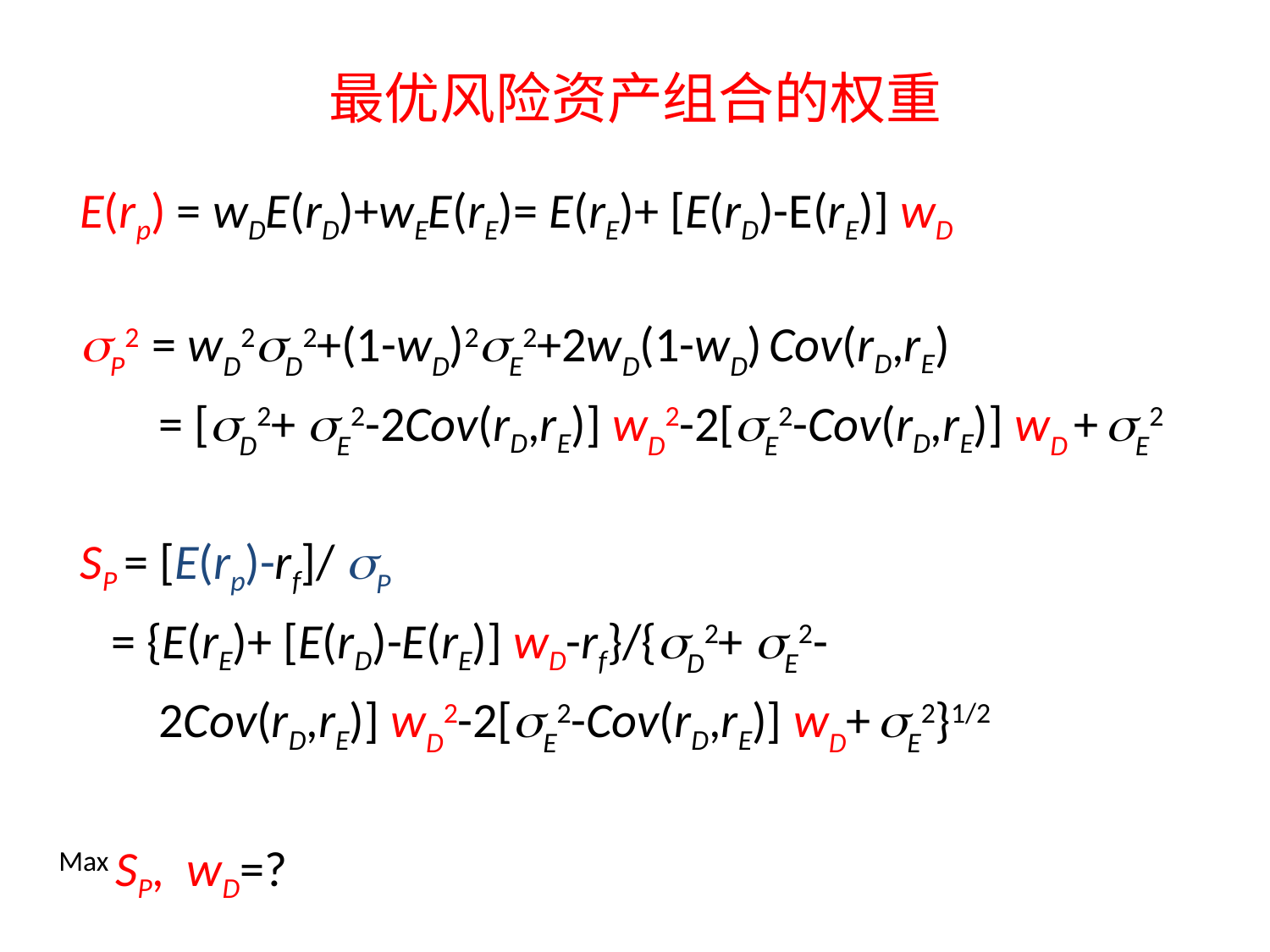

# 最优风险资产组合的权重
      E(rp) = wDE(rD)+wEE(rE)= E(rE)+ [E(rD)-E(rE)] wD

      σP2  = wD2σD2+(1-wD)2σE2+2wD(1-wD) Cov(rD,rE)
             = [σD2+ σE2-2Cov(rD,rE)] wD2-2[σE2-Cov(rD,rE)] wD + σE2

      SP = [E(rp)-rf]/ σP
               = {E(rE)+ [E(rD)-E(rE)] wD-rf}/{σD2+ σE2-
             2Cov(rD,rE)] wD2-2[σE2-Cov(rD,rE)] wD+ σE2}1/2

       Max SP,  wD=?
55